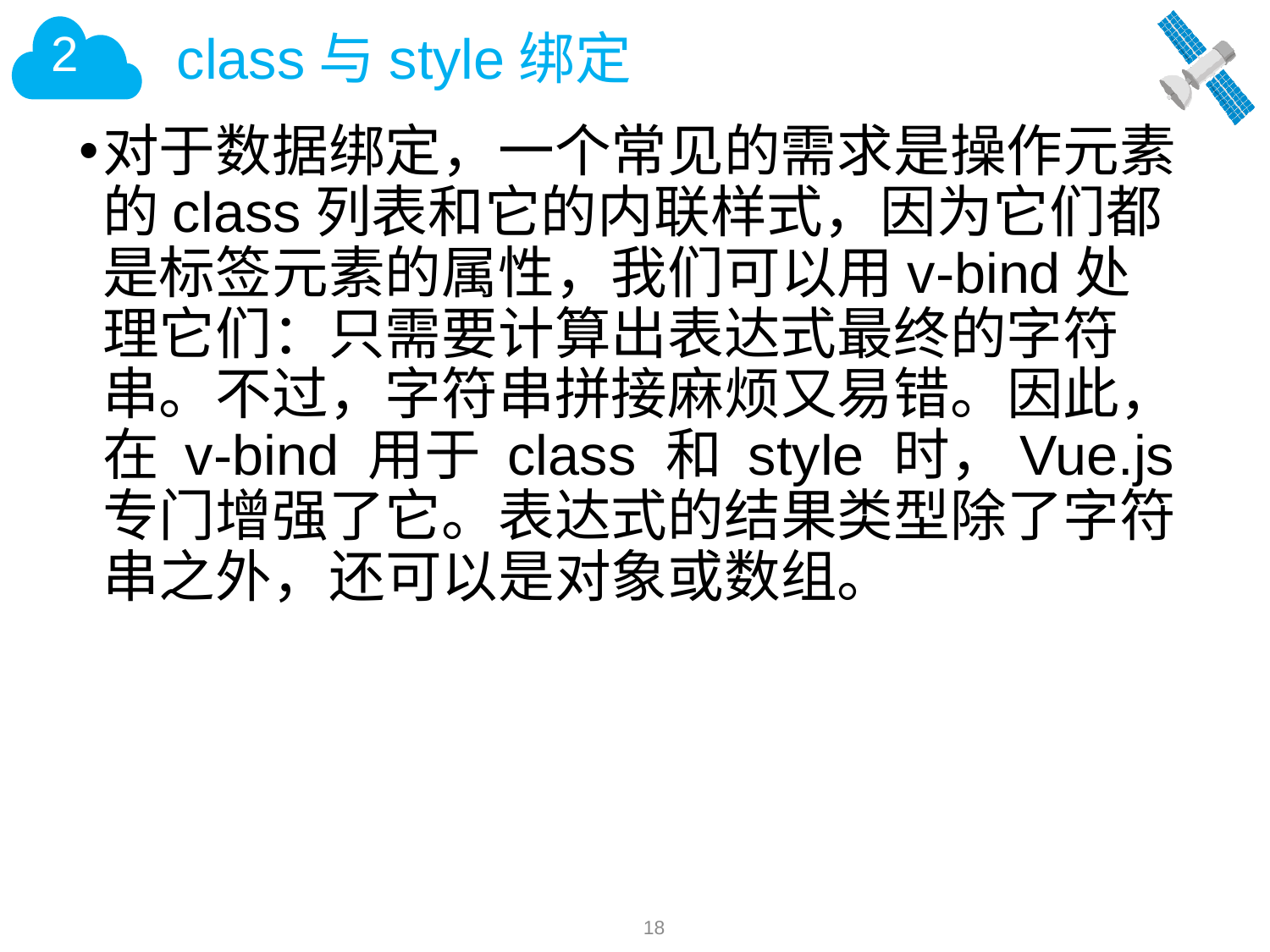

# class与style绑定
对于数据绑定，一个常见的需求是操作元素的class列表和它的内联样式，因为它们都是标签元素的属性，我们可以用v-bind处理它们：只需要计算出表达式最终的字符串。不过，字符串拼接麻烦又易错。因此，在 v-bind 用于 class 和 style 时，Vue.js 专门增强了它。表达式的结果类型除了字符串之外，还可以是对象或数组。
18